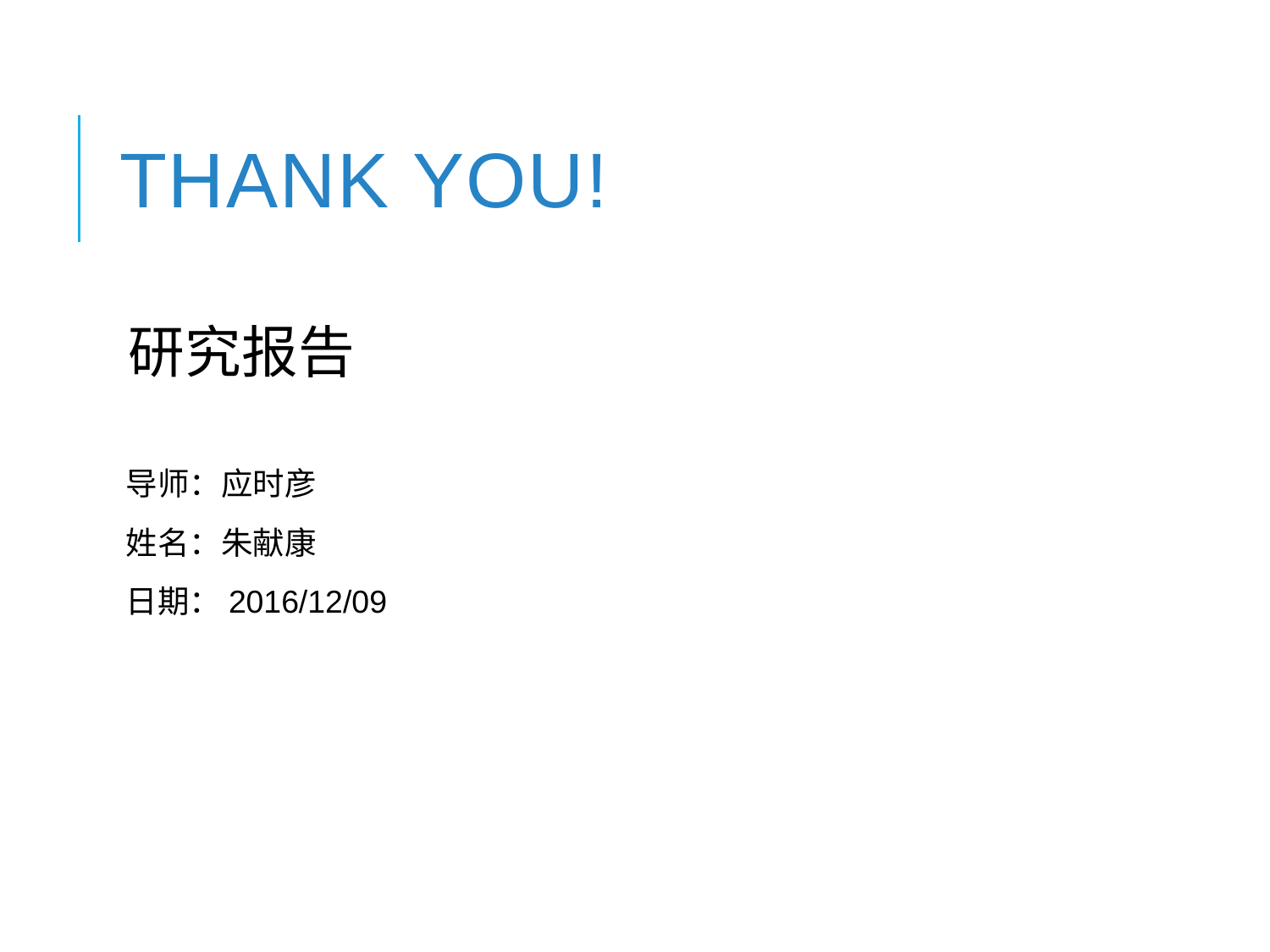

# THANK you!
研究报告

导师：应时彦
姓名：朱献康
日期：2016/12/09